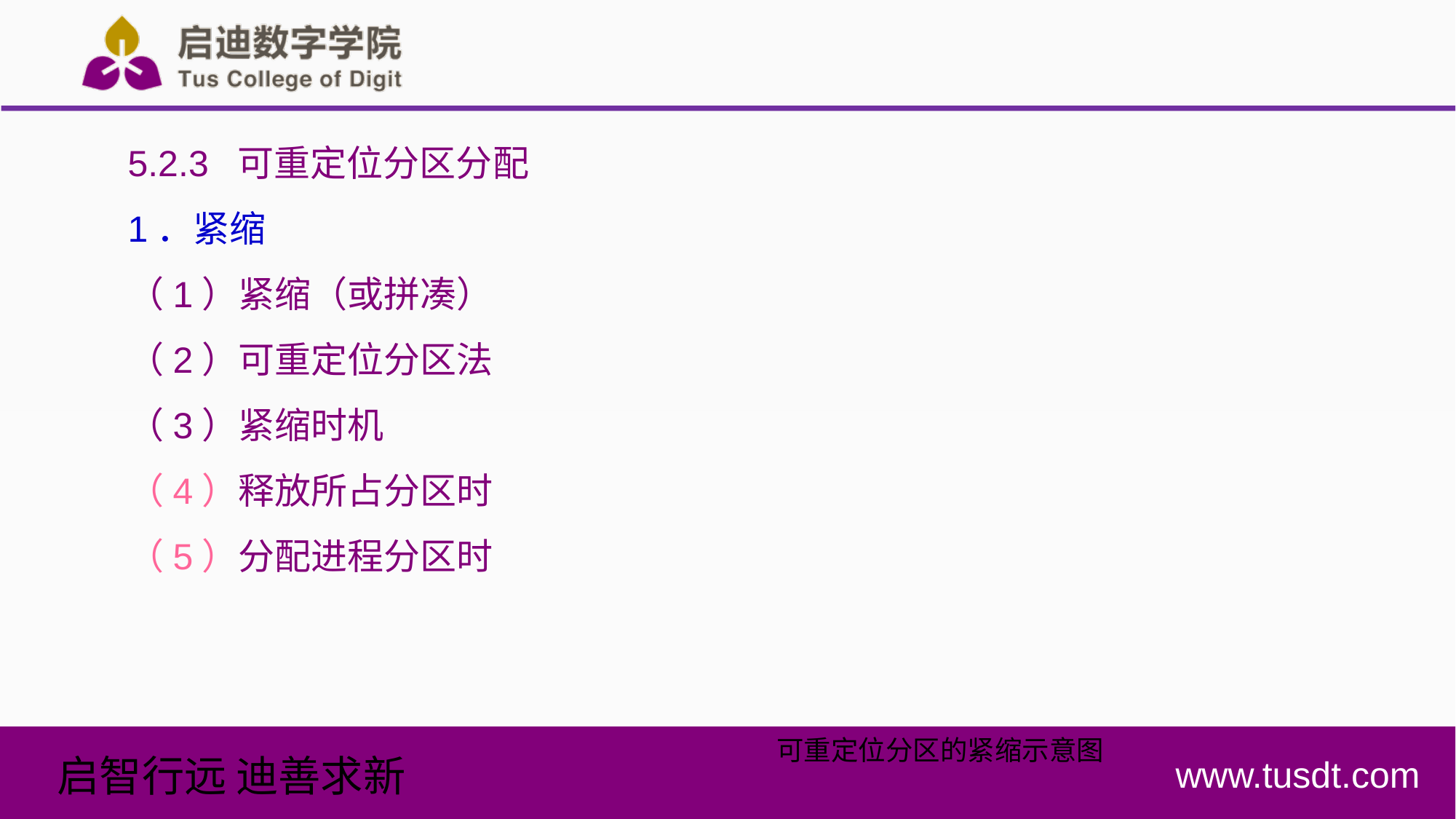

5.2.3  可重定位分区分配
1．紧缩
（1）紧缩（或拼凑）
（2）可重定位分区法
（3）紧缩时机
（4）释放所占分区时
（5）分配进程分区时
可重定位分区的紧缩示意图